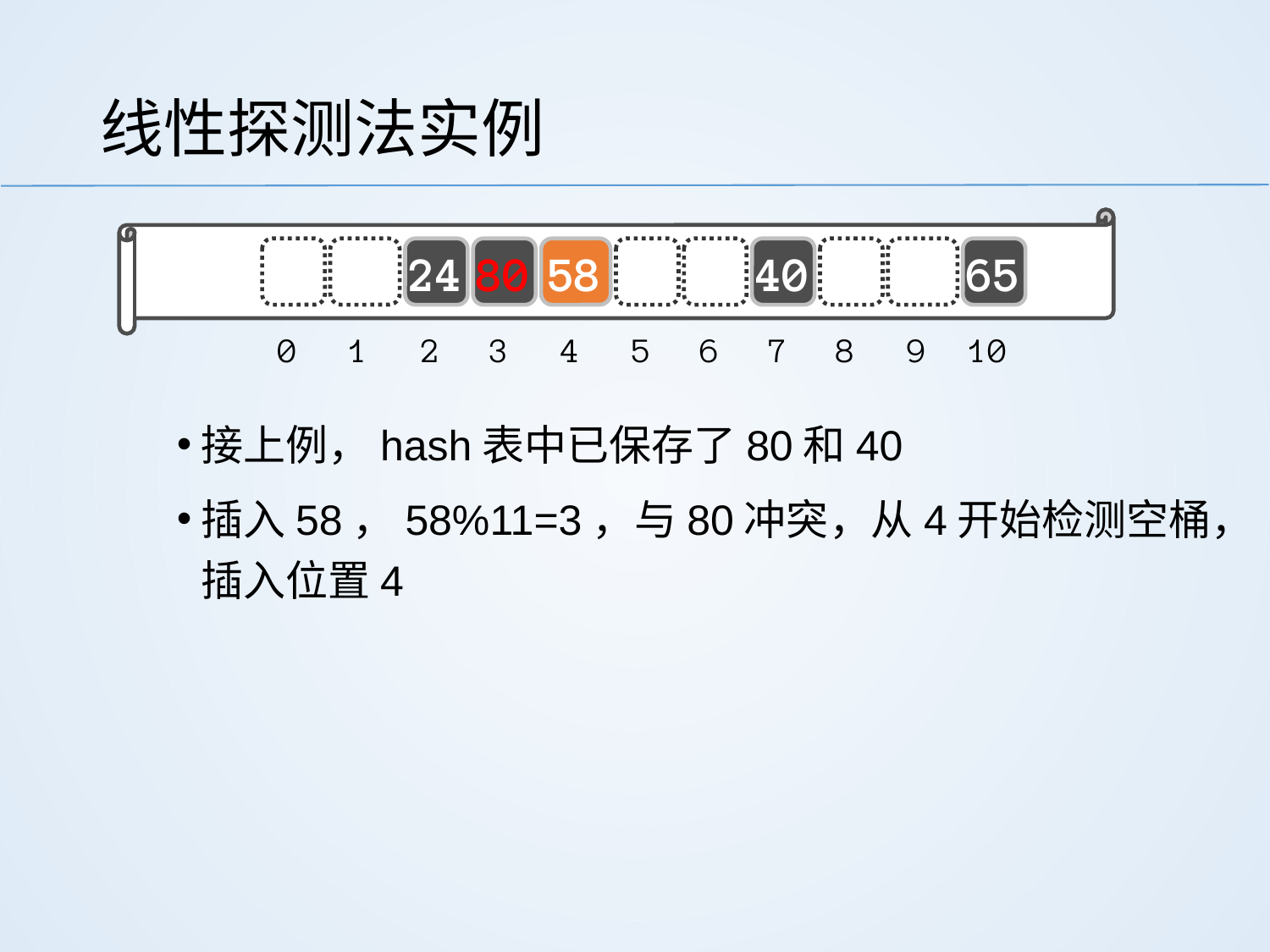

# 线性探测法实例

24
80
58

40

65
0
1
2
3
4
5
6
7
8
9
10
接上例，hash表中已保存了80和40
插入58，58%11=3，与80冲突，从4开始检测空桶，插入位置4